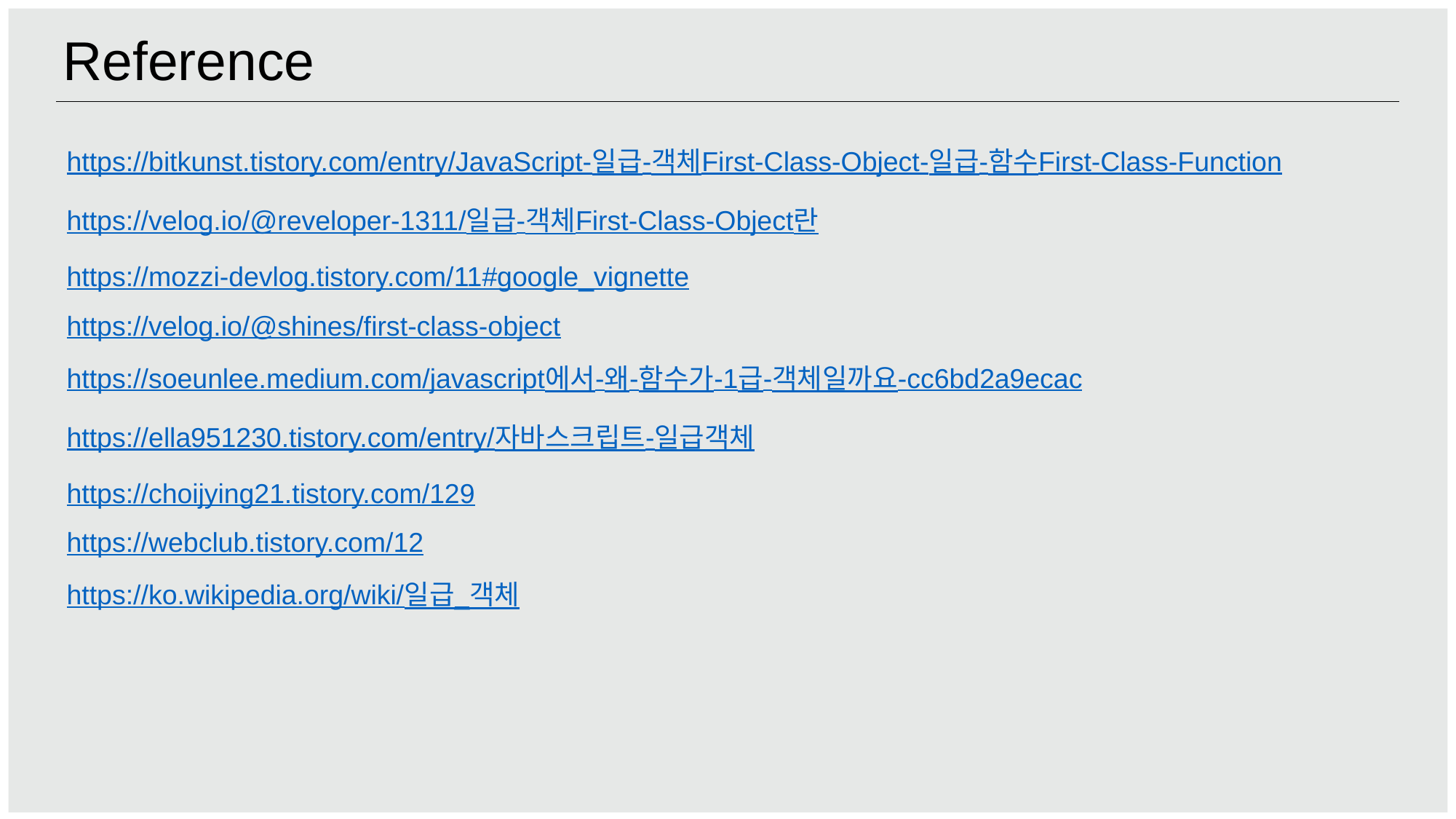

Reference
https://bitkunst.tistory.com/entry/JavaScript-일급-객체First-Class-Object-일급-함수First-Class-Function
https://velog.io/@reveloper-1311/일급-객체First-Class-Object란
https://mozzi-devlog.tistory.com/11#google_vignette
https://velog.io/@shines/first-class-object
https://soeunlee.medium.com/javascript에서-왜-함수가-1급-객체일까요-cc6bd2a9ecac
https://ella951230.tistory.com/entry/자바스크립트-일급객체
https://choijying21.tistory.com/129
https://webclub.tistory.com/12
https://ko.wikipedia.org/wiki/일급_객체